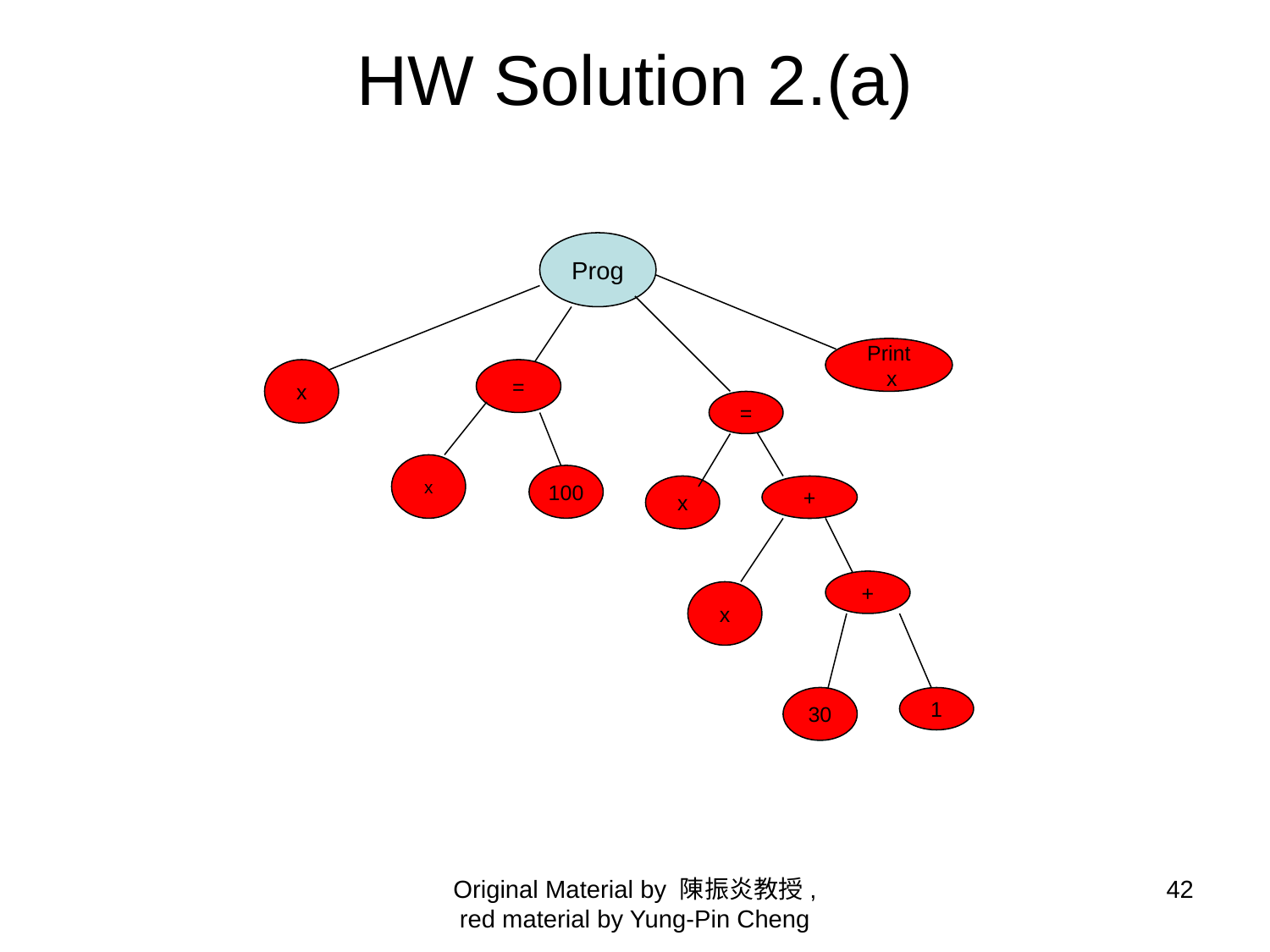

# HW Solution 2.(a)
Prog

Print
 x
x
=
=

x
100
x
+

+
x

30
1
Original Material by 陳振炎教授, red material by Yung-Pin Cheng
42